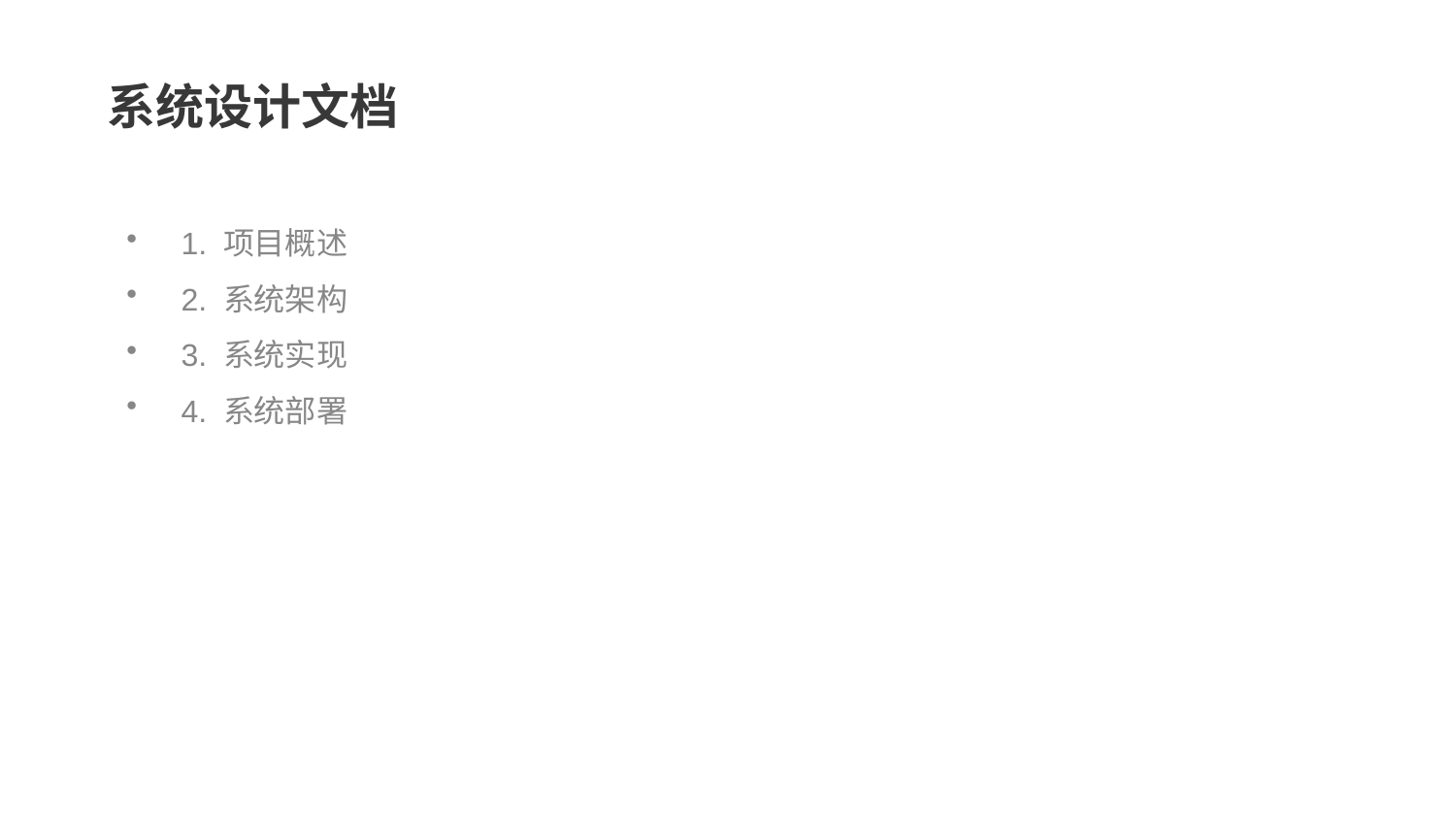

系统设计文档
1. 项目概述
2. 系统架构
3. 系统实现
4. 系统部署